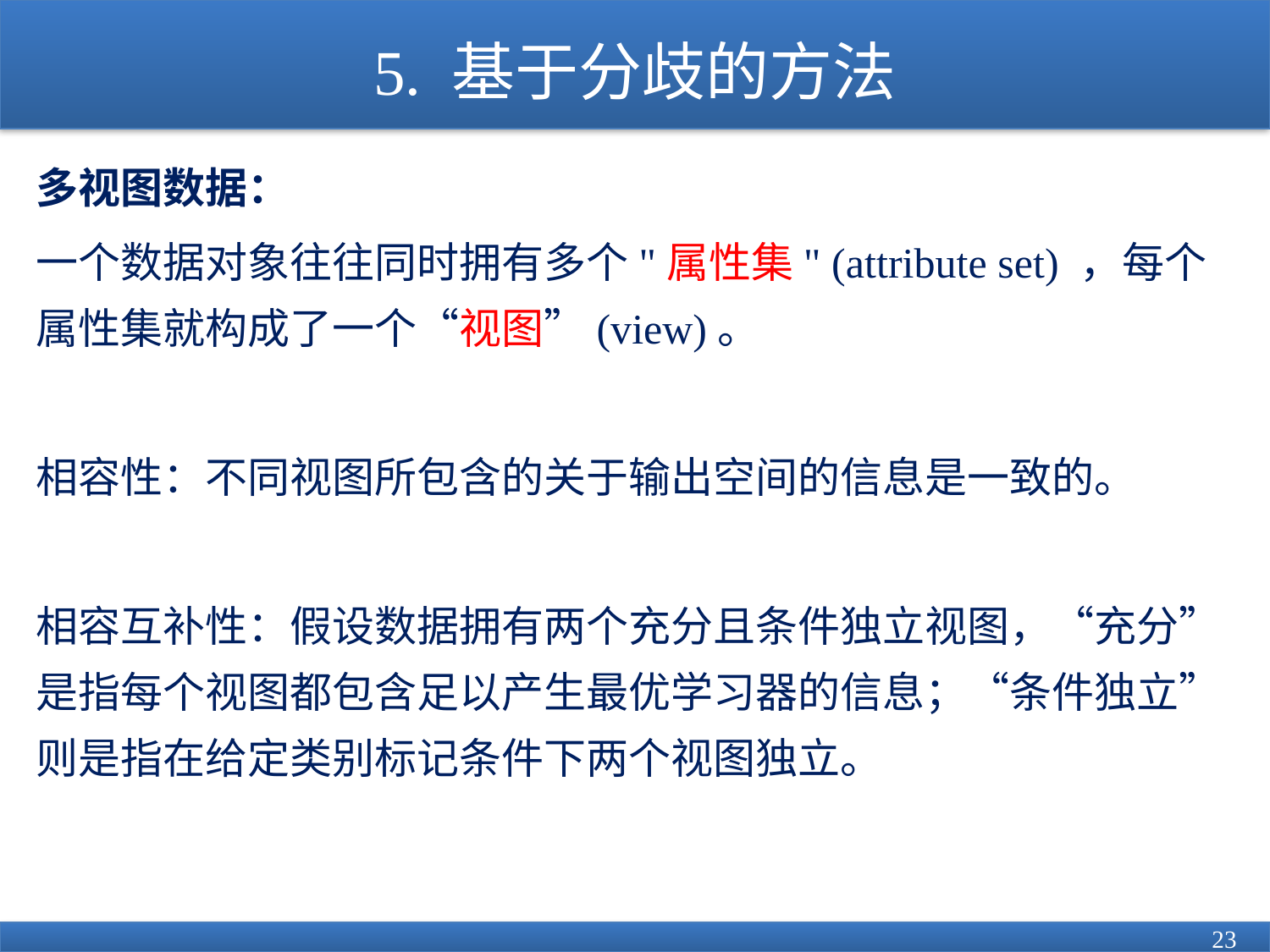

# 5. 基于分歧的方法
多视图数据：
一个数据对象往往同时拥有多个"属性集" (attribute set) ，每个属性集就构成了一个“视图”(view)。

相容性：不同视图所包含的关于输出空间的信息是一致的。

相容互补性：假设数据拥有两个充分且条件独立视图，“充分”是指每个视图都包含足以产生最优学习器的信息；“条件独立”则是指在给定类别标记条件下两个视图独立。

23